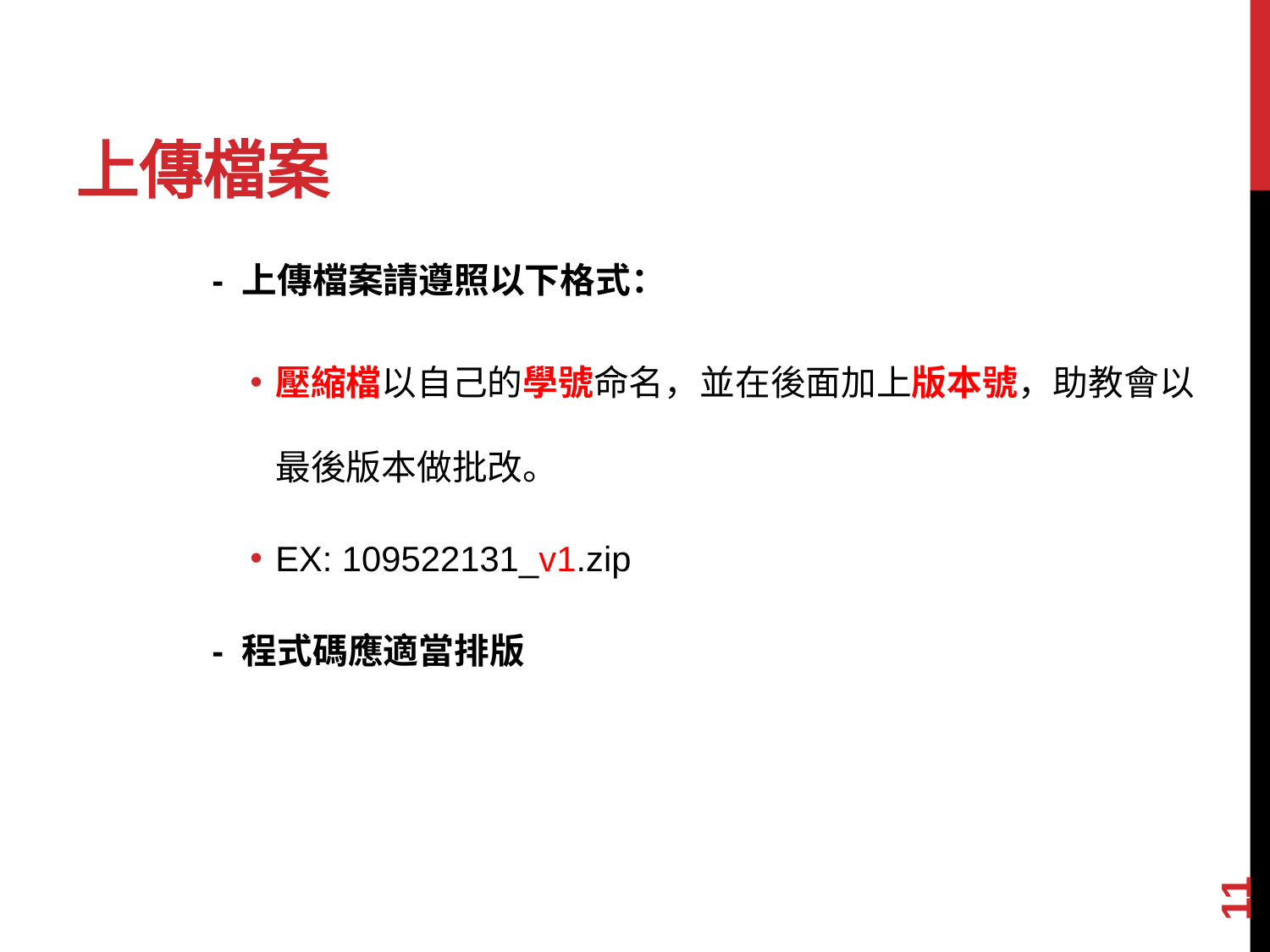

# 上傳檔案
- 上傳檔案請遵照以下格式：
壓縮檔以自己的學號命名，並在後面加上版本號，助教會以最後版本做批改。
EX: 109522131_v1.zip
- 程式碼應適當排版
11